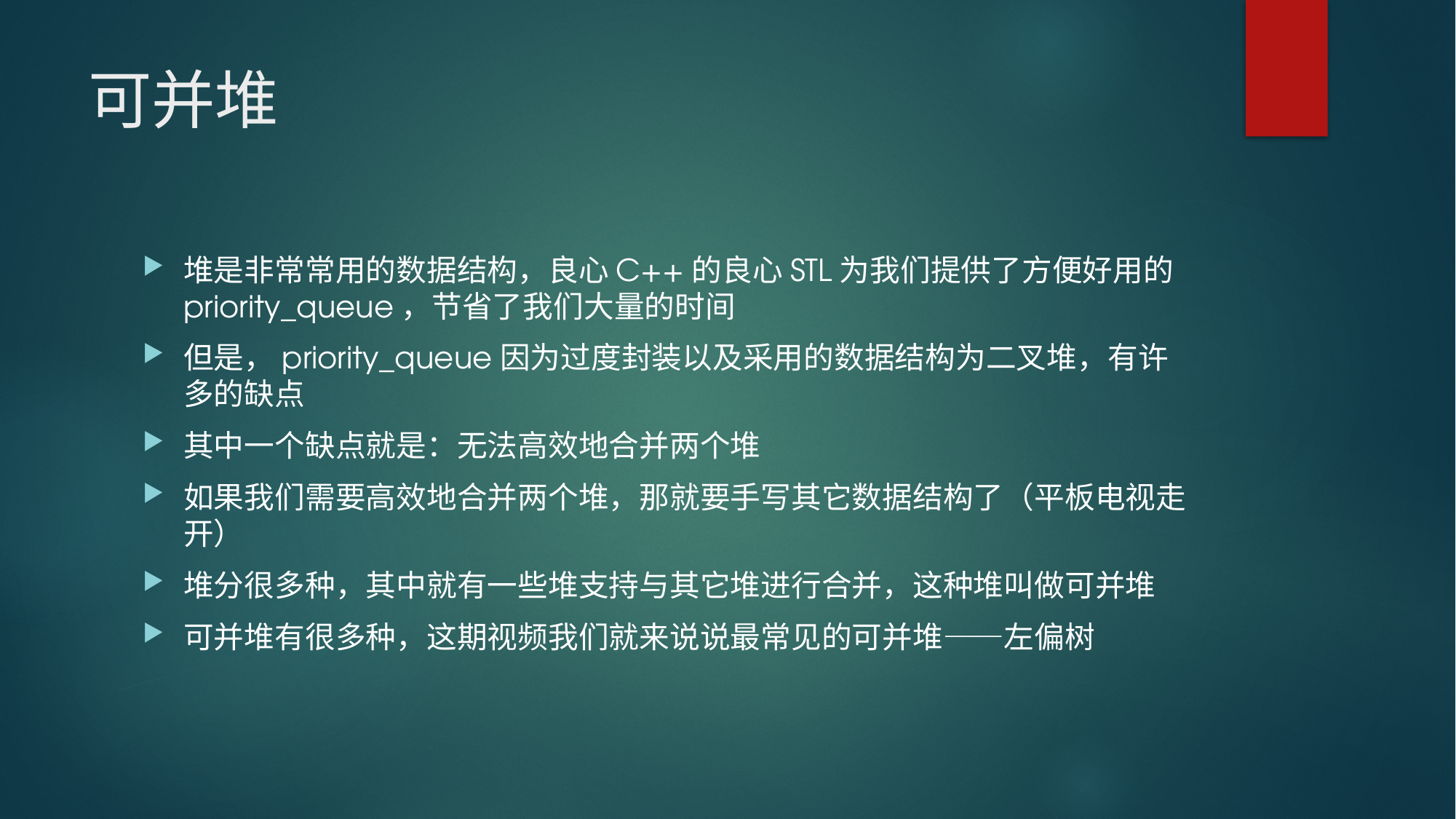

# 可并堆
堆是非常常用的数据结构，良心C++的良心STL为我们提供了方便好用的priority_queue，节省了我们大量的时间
但是，priority_queue因为过度封装以及采用的数据结构为二叉堆，有许多的缺点
其中一个缺点就是：无法高效地合并两个堆
如果我们需要高效地合并两个堆，那就要手写其它数据结构了（平板电视走开）
堆分很多种，其中就有一些堆支持与其它堆进行合并，这种堆叫做可并堆
可并堆有很多种，这期视频我们就来说说最常见的可并堆——左偏树